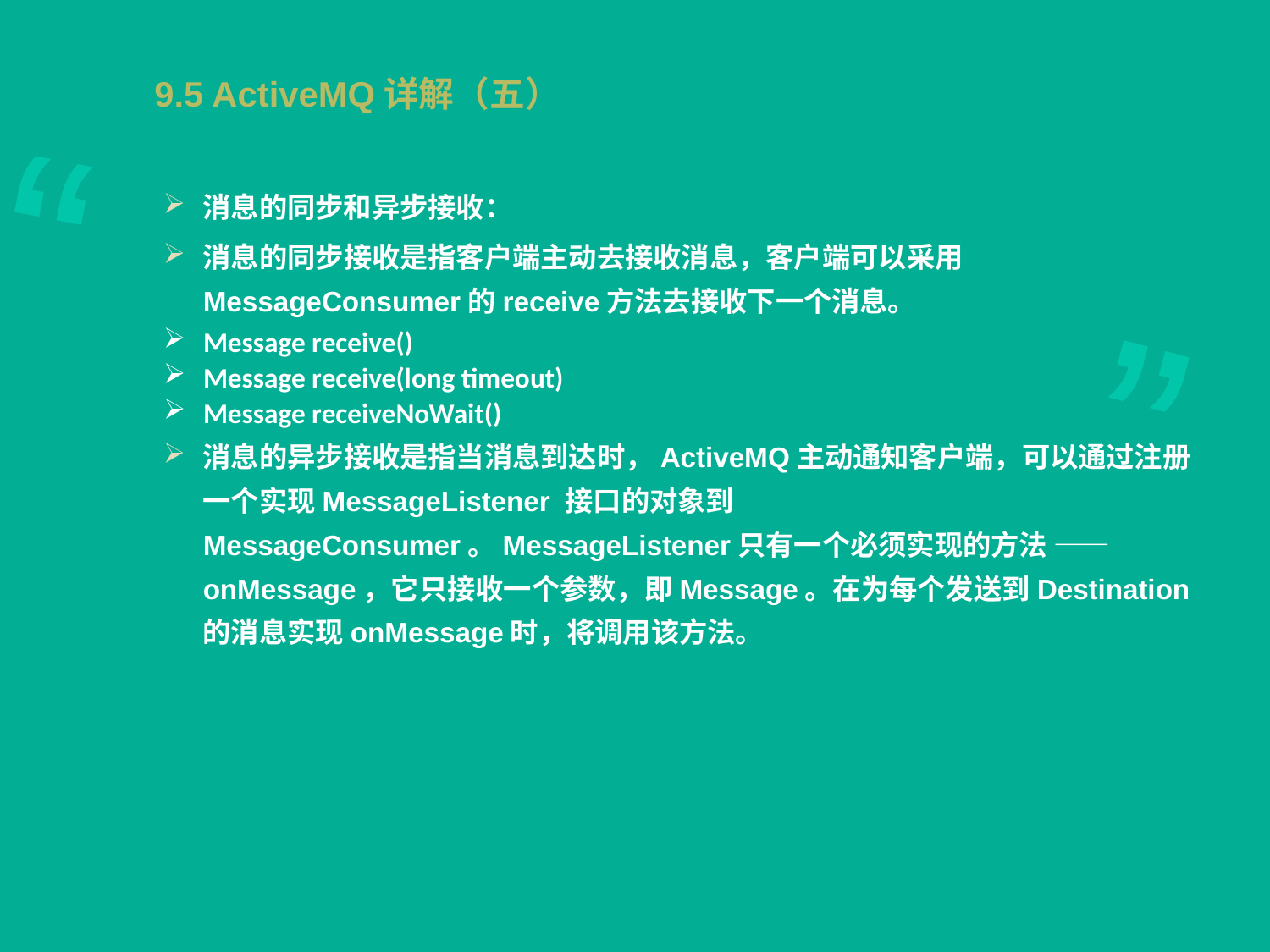

# 9.5 ActiveMQ详解（五）
消息的同步和异步接收：
消息的同步接收是指客户端主动去接收消息，客户端可以采用MessageConsumer的receive方法去接收下一个消息。
Message receive()
Message receive(long timeout)
Message receiveNoWait()
消息的异步接收是指当消息到达时，ActiveMQ主动通知客户端，可以通过注册一个实现MessageListener 接口的对象到MessageConsumer。MessageListener只有一个必须实现的方法 —— onMessage，它只接收一个参数，即Message。在为每个发送到Destination的消息实现onMessage时，将调用该方法。